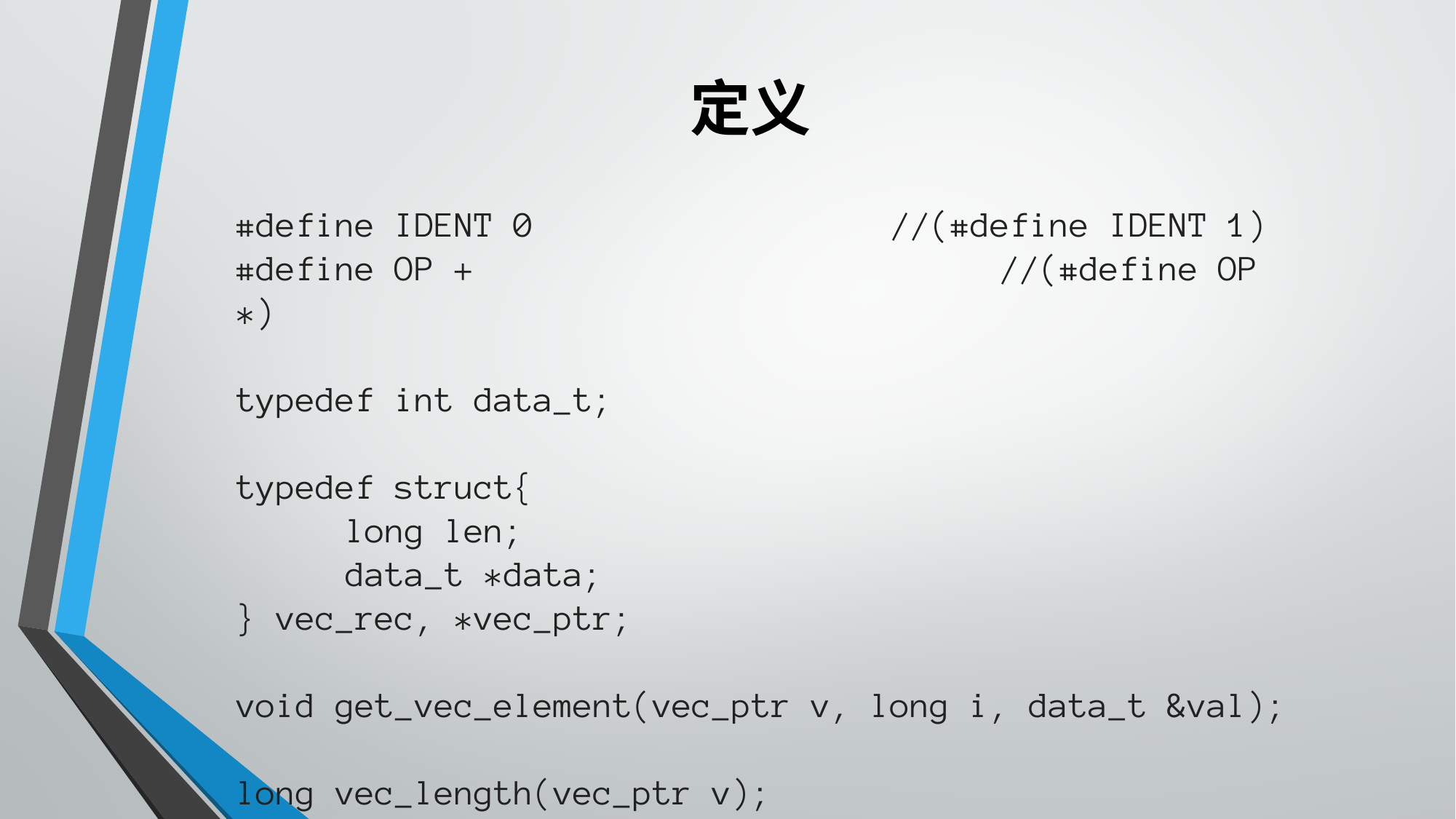

# 定义
#define IDENT 0				//(#define IDENT 1)
#define OP +					//(#define OP *)

typedef int data_t;

typedef struct{
	long len;
	data_t *data;
} vec_rec, *vec_ptr;

void get_vec_element(vec_ptr v, long i, data_t &val);

long vec_length(vec_ptr v);